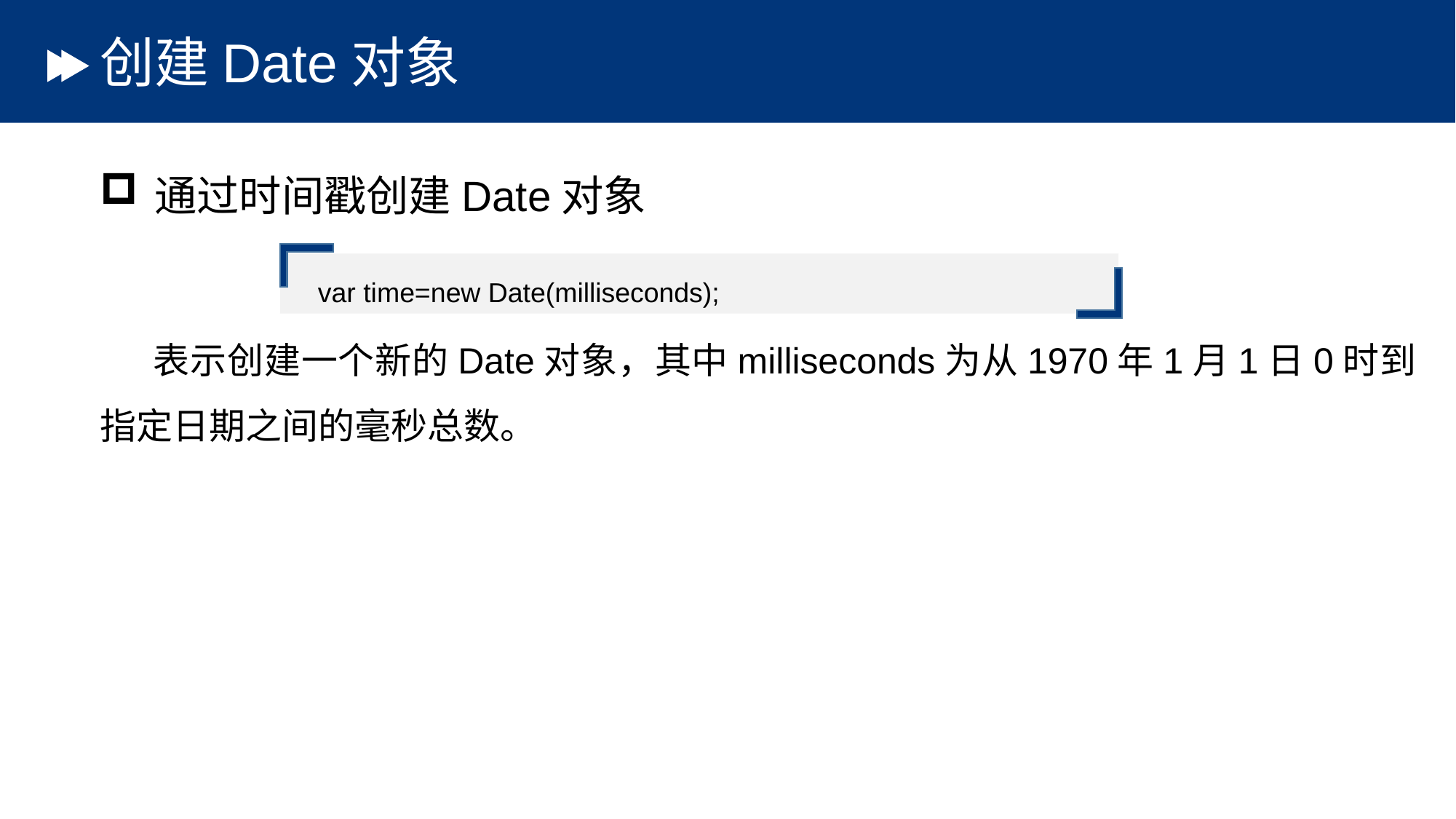

# 创建Date对象
通过时间戳创建Date对象

     表示创建一个新的Date对象，其中milliseconds为从1970年1月1日0时到指定日期之间的毫秒总数。

var time=new Date(milliseconds);